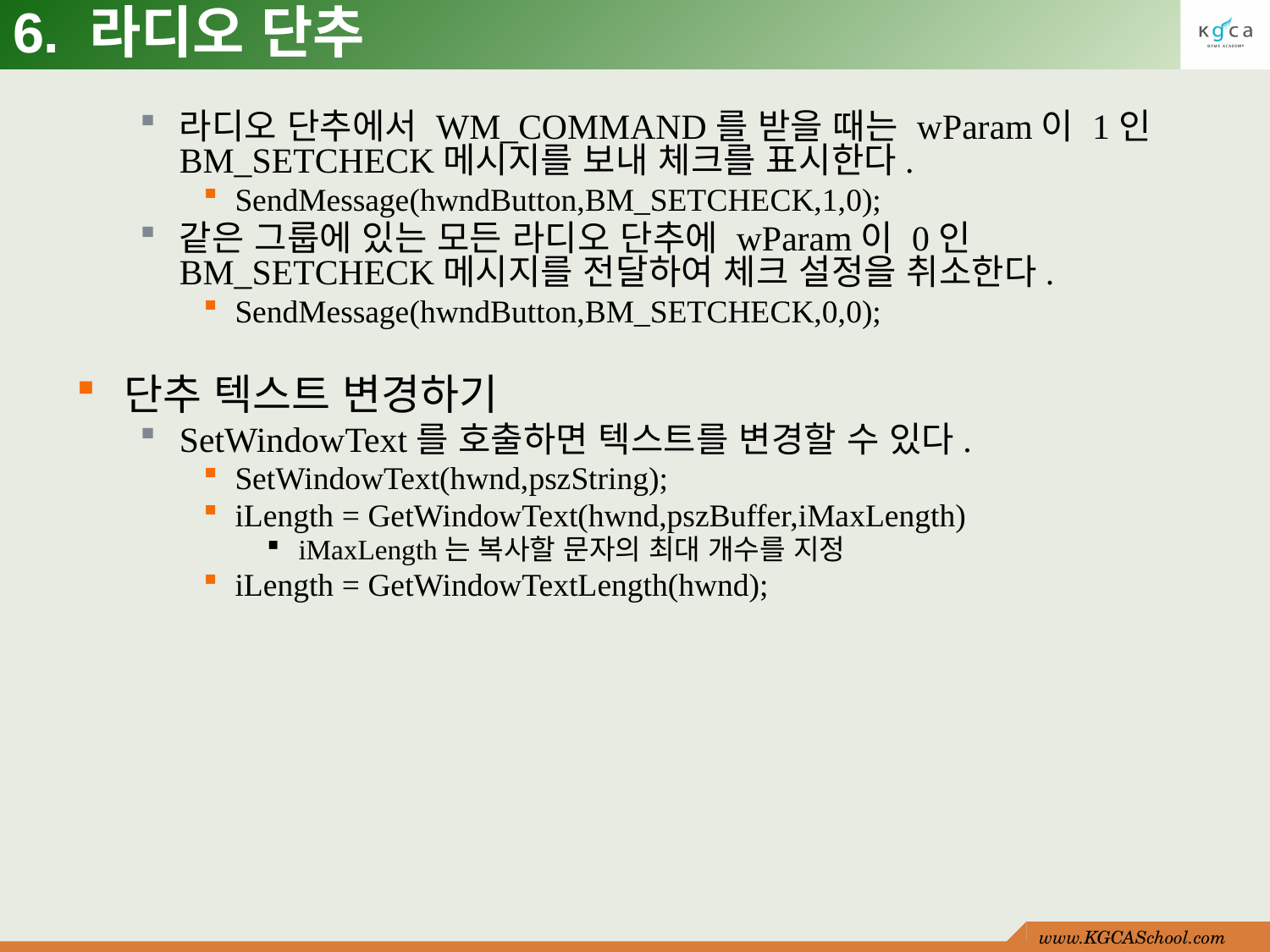

# 6. 라디오 단추
라디오 단추에서 WM_COMMAND를 받을 때는 wParam이 1인 BM_SETCHECK메시지를 보내 체크를 표시한다.
SendMessage(hwndButton,BM_SETCHECK,1,0);
같은 그룹에 있는 모든 라디오 단추에 wParam이 0인 BM_SETCHECK메시지를 전달하여 체크 설정을 취소한다.
SendMessage(hwndButton,BM_SETCHECK,0,0);

단추 텍스트 변경하기
SetWindowText를 호출하면 텍스트를 변경할 수 있다.
SetWindowText(hwnd,pszString);
iLength = GetWindowText(hwnd,pszBuffer,iMaxLength)
iMaxLength는 복사할 문자의 최대 개수를 지정
iLength = GetWindowTextLength(hwnd);